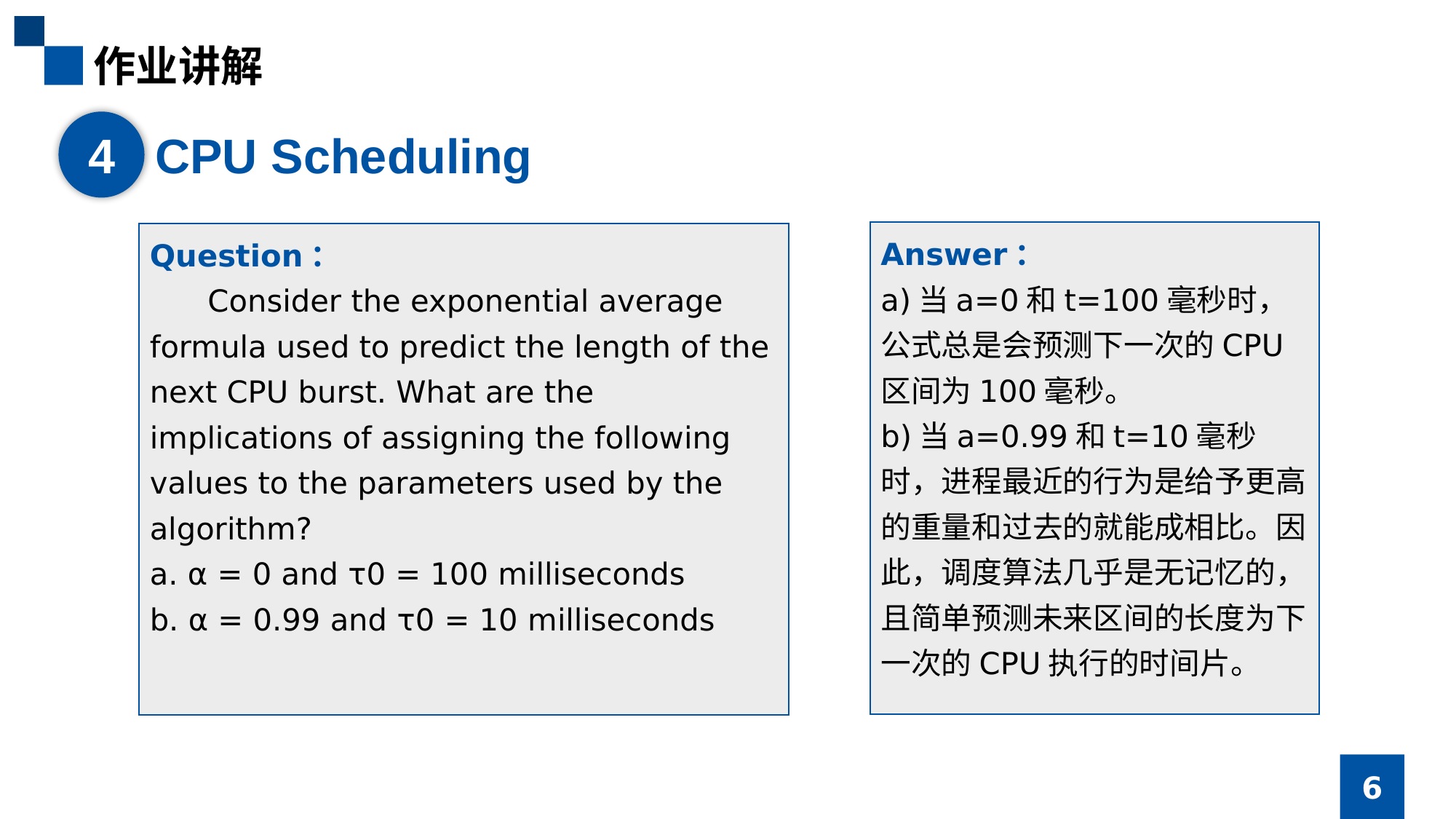

作业讲解
4
CPU Scheduling
Answer：
a)当a=0和t=100毫秒时，公式总是会预测下一次的CPU区间为100毫秒。
b)当a=0.99和t=10毫秒时，进程最近的行为是给予更高的重量和过去的就能成相比。因此，调度算法几乎是无记忆的，且简单预测未来区间的长度为下一次的CPU执行的时间片。

Question：
      Consider the exponential average formula used to predict the length of the next CPU burst. What are the implications of assigning the following values to the parameters used by the algorithm?
a. α = 0 and τ0 = 100 milliseconds
b. α = 0.99 and τ0 = 10 milliseconds

6